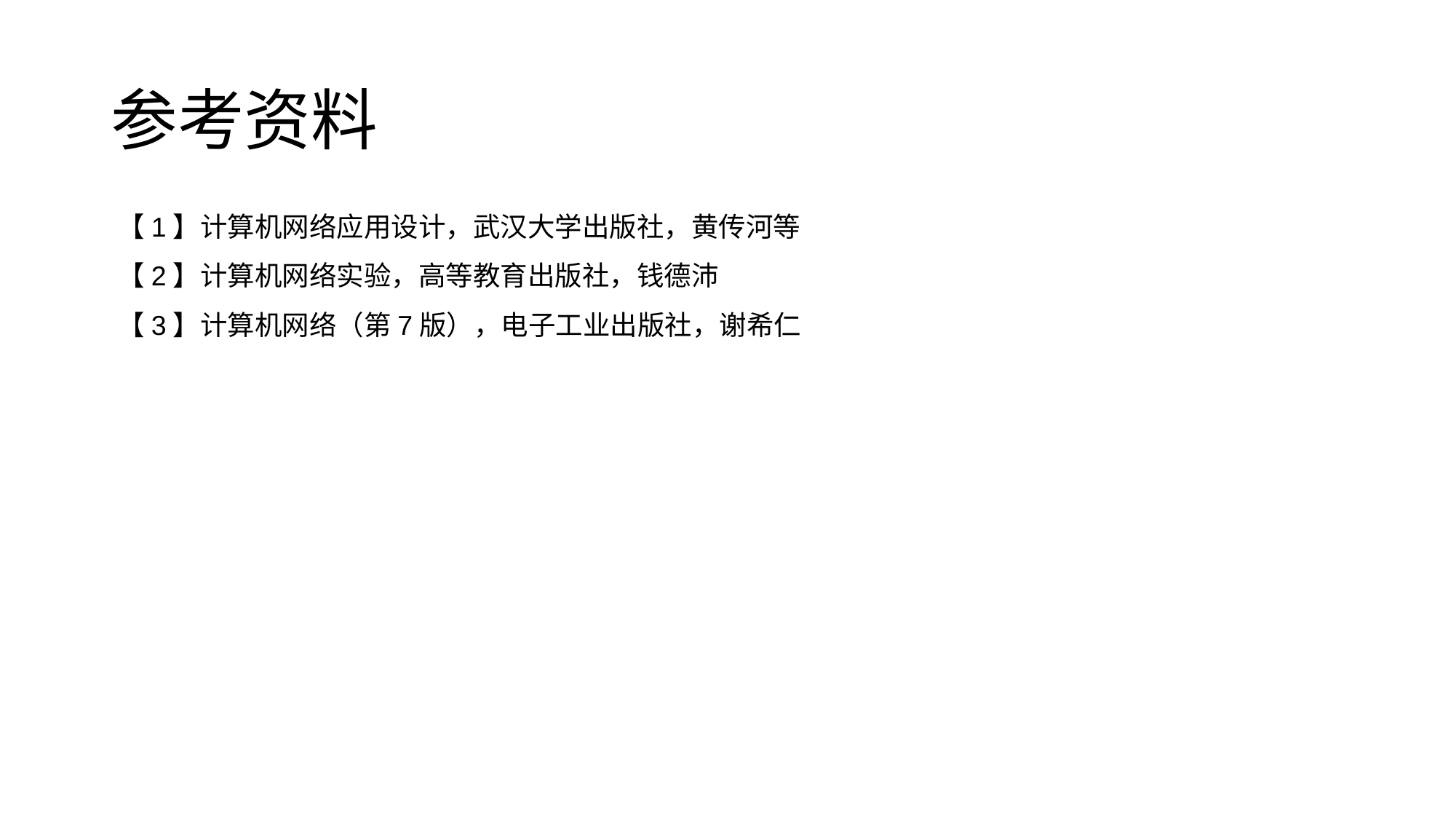

# 参考资料
【1】计算机网络应用设计，武汉大学出版社，黄传河等
【2】计算机网络实验，高等教育出版社，钱德沛
【3】计算机网络（第7版），电子工业出版社，谢希仁